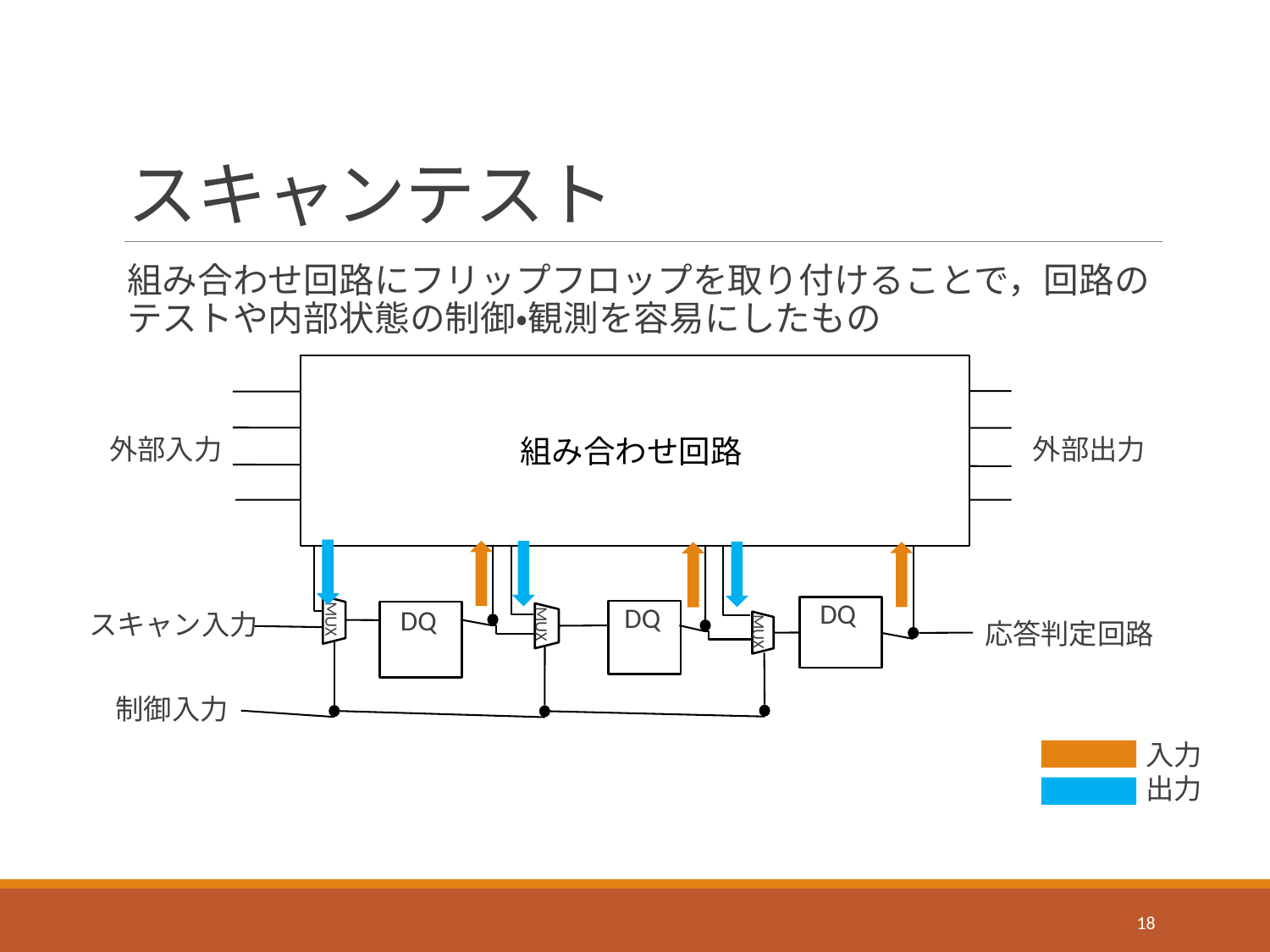

# スキャンテスト
組み合わせ回路にフリップフロップを取り付けることで，回路のテストや内部状態の制御・観測を容易にしたもの
組み合わせ回路
外部入力
外部出力

DQ

DQ
MUX

DQ

MUX

スキャン入力

MUX

応答判定回路

制御入力

入力

出力

18